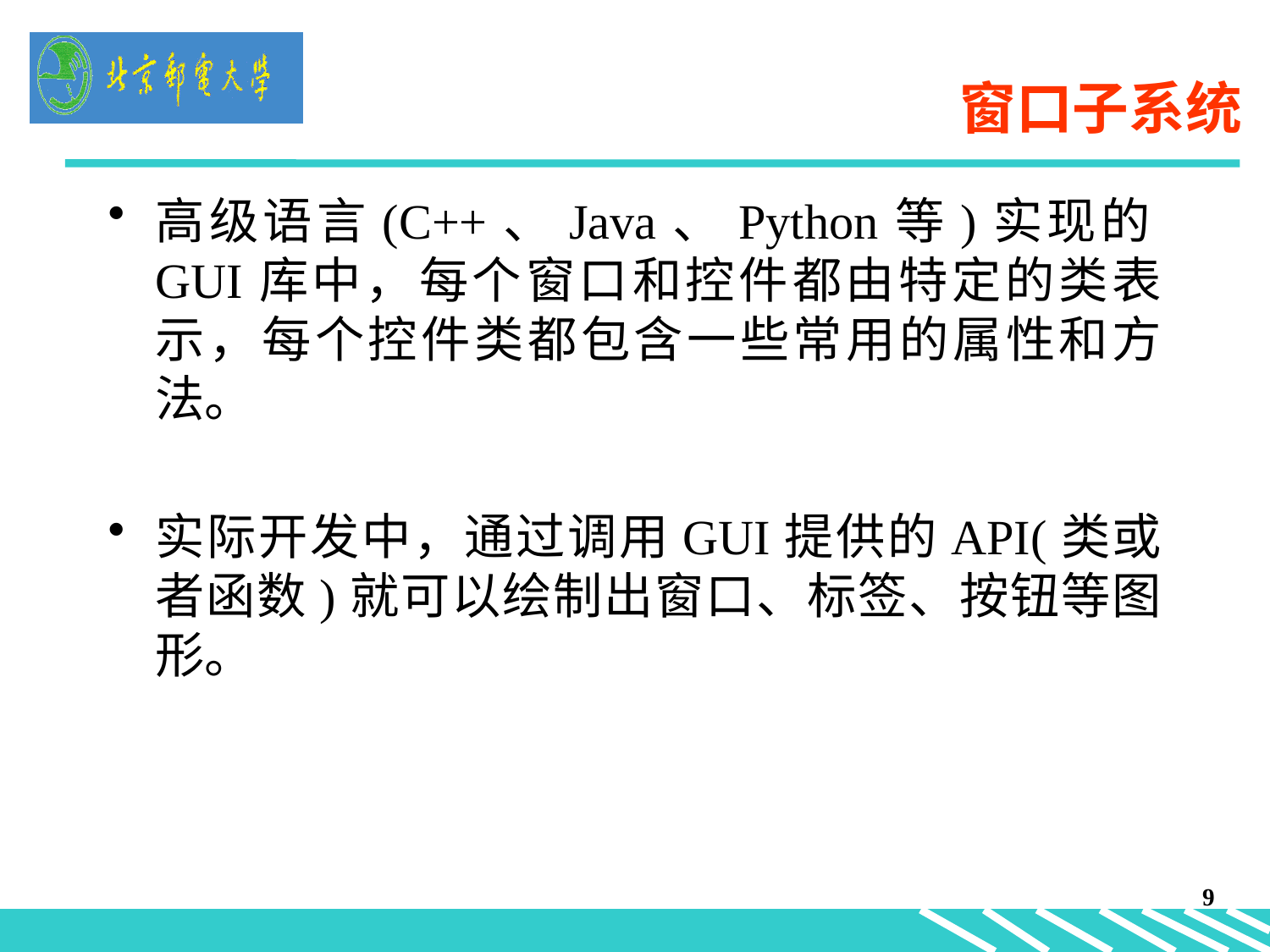

# 窗口子系统
高级语言(C++、Java、Python等)实现的GUI库中，每个窗口和控件都由特定的类表示，每个控件类都包含一些常用的属性和方法。

实际开发中，通过调用GUI提供的API(类或者函数)就可以绘制出窗口、标签、按钮等图形。

9